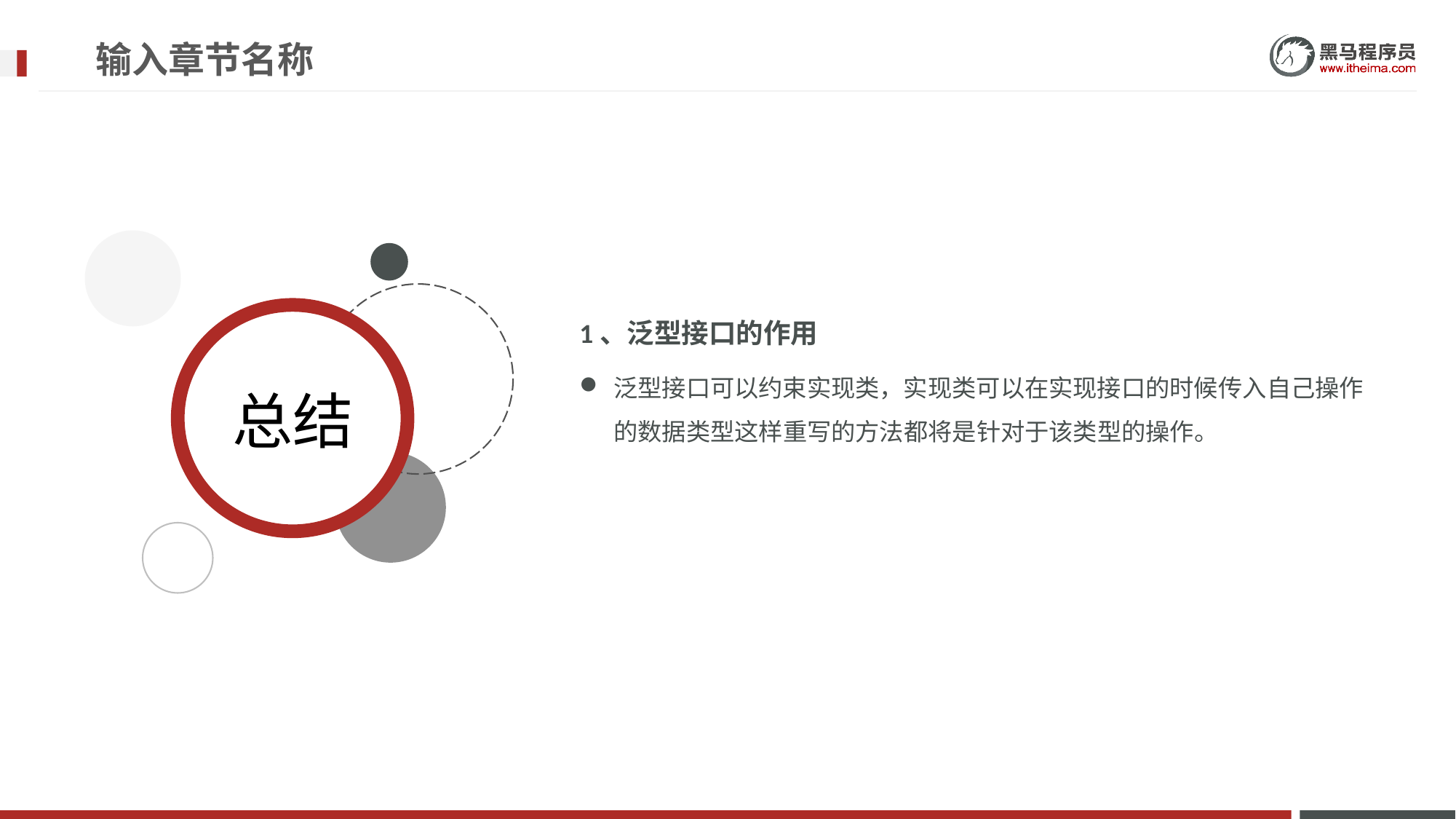

# 输入章节名称
1、泛型接口的作用
泛型接口可以约束实现类，实现类可以在实现接口的时候传入自己操作的数据类型这样重写的方法都将是针对于该类型的操作。